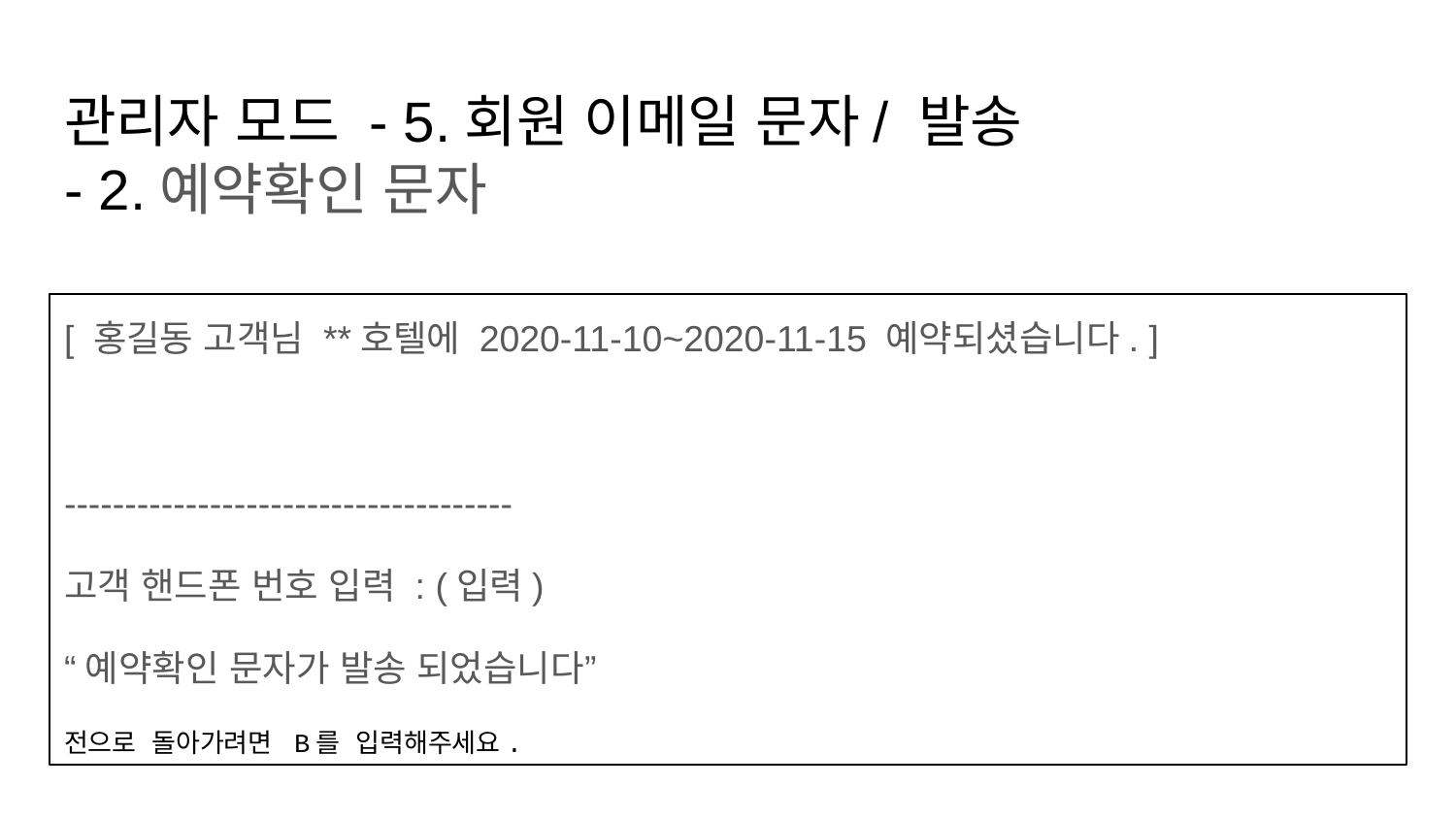

# 관리자 모드 - 5.회원 이메일 문자/ 발송
- 2.예약확인 문자
[ 홍길동 고객님 **호텔에 2020-11-10~2020-11-15 예약되셨습니다. ]

-------------------------------------
고객 핸드폰 번호 입력 : (입력)
“예약확인 문자가 발송 되었습니다”
전으로 돌아가려면 B를 입력해주세요.